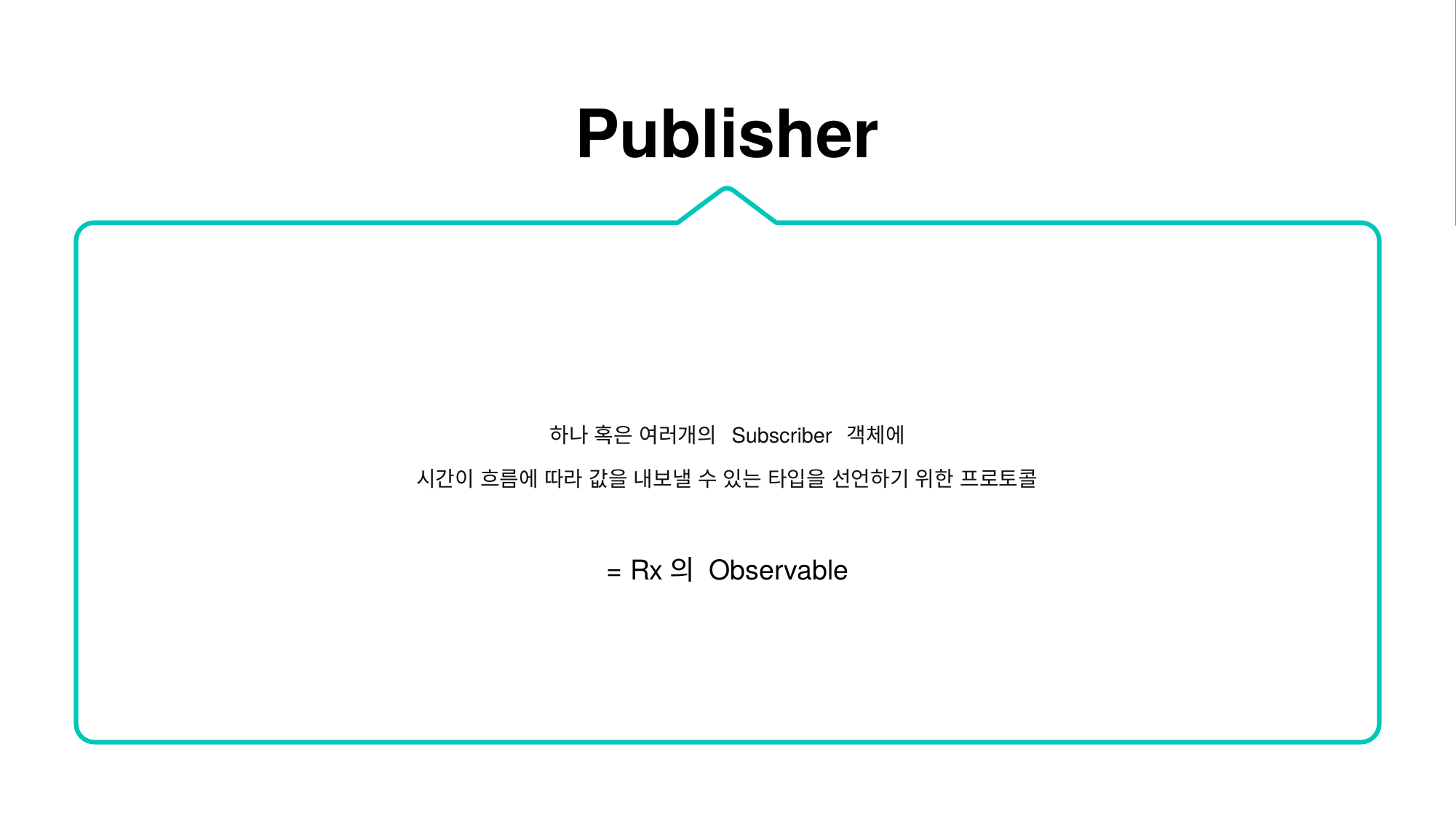

Publisher

하나 혹은 여러개의 Subscriber 객체에
시간이 흐름에 따라 값을 내보낼 수 있는 타입을 선언하기 위한 프로토콜
= Rx의 Observable